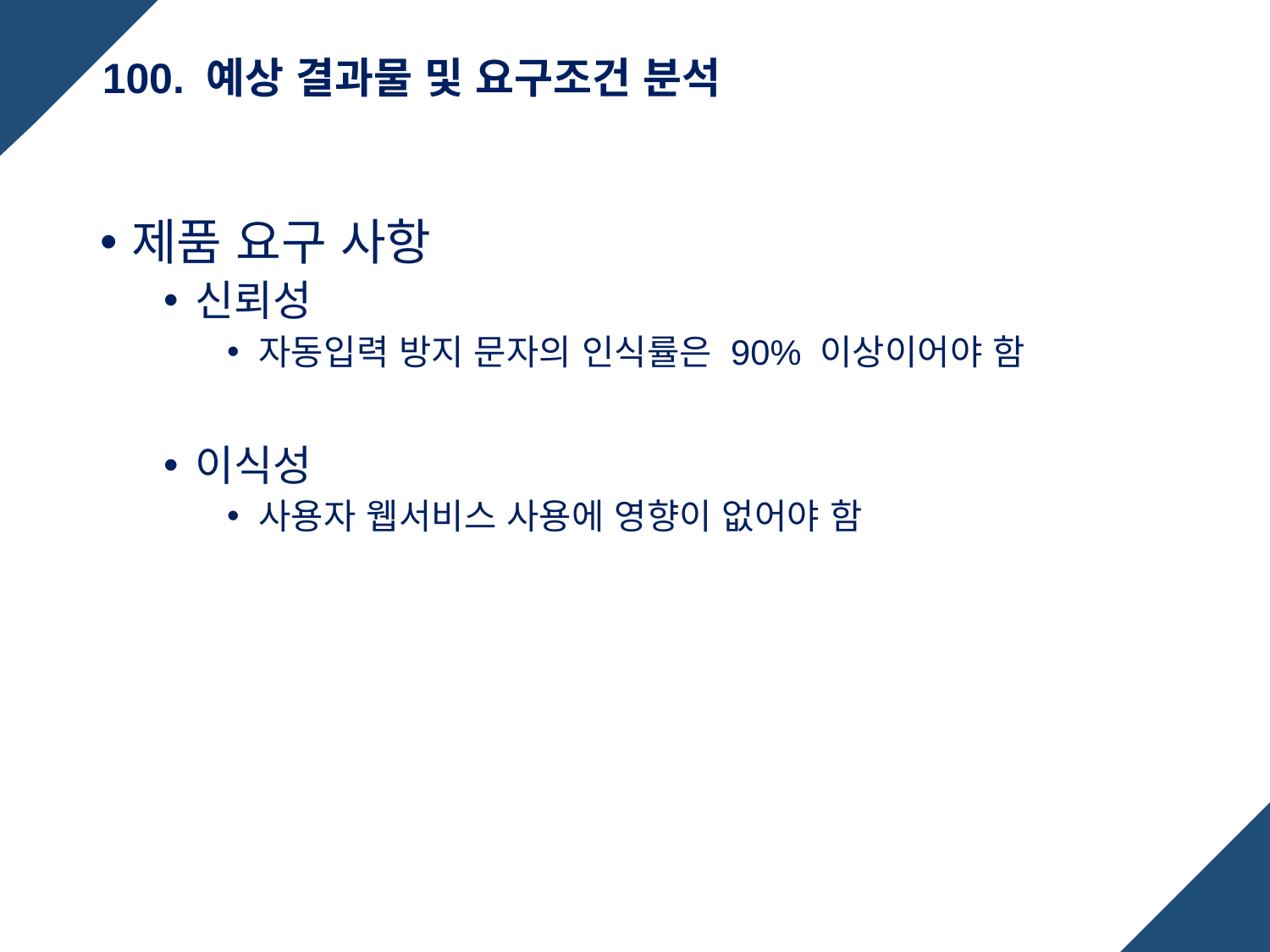

# 100. 예상 결과물 및 요구조건 분석

제품 요구 사항
신뢰성
자동입력 방지 문자의 인식률은 90% 이상이어야 함

이식성
사용자 웹서비스 사용에 영향이 없어야 함